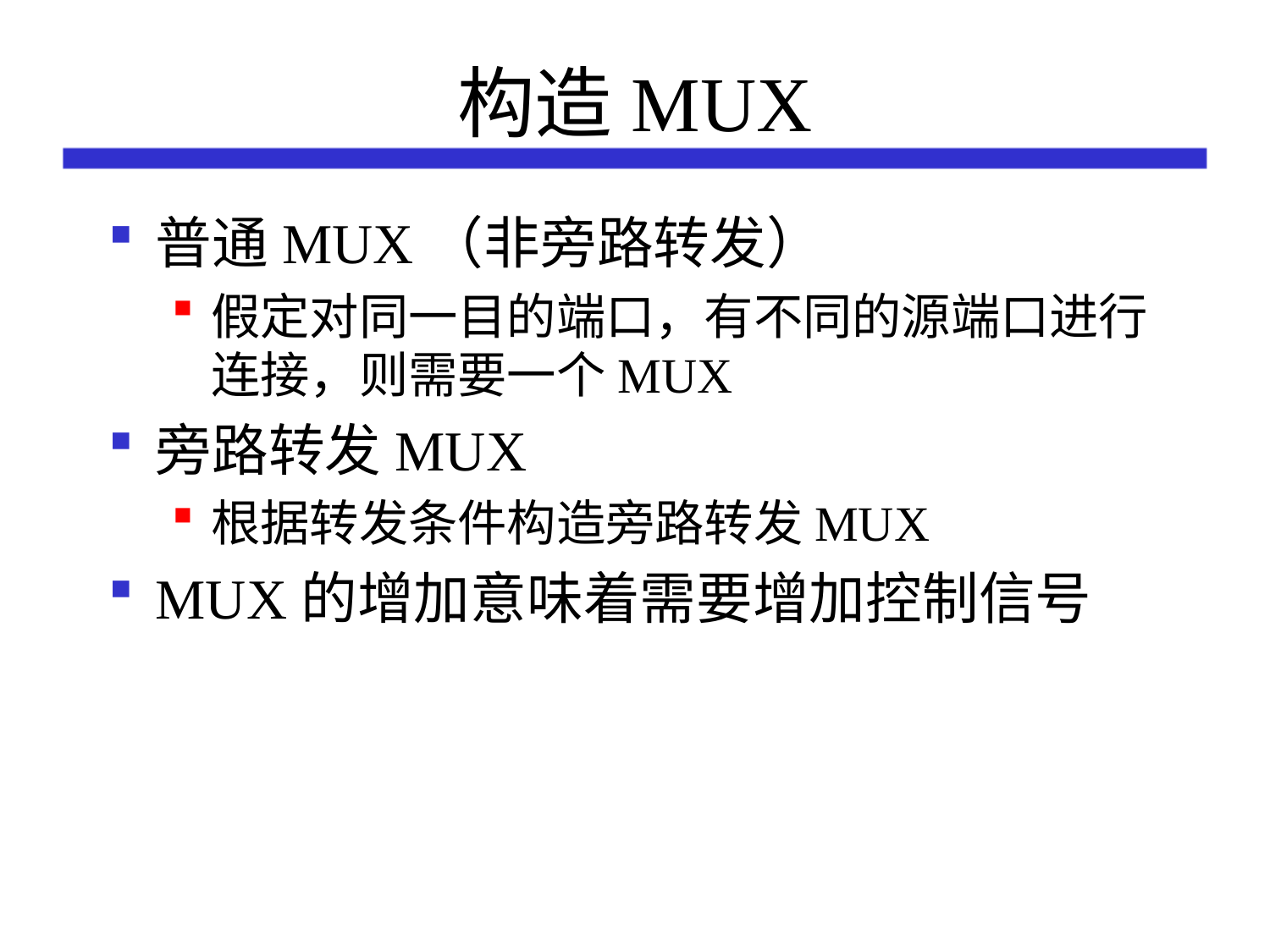

# 构造MUX
普通MUX（非旁路转发）
假定对同一目的端口，有不同的源端口进行连接，则需要一个MUX
旁路转发MUX
根据转发条件构造旁路转发MUX
MUX的增加意味着需要增加控制信号